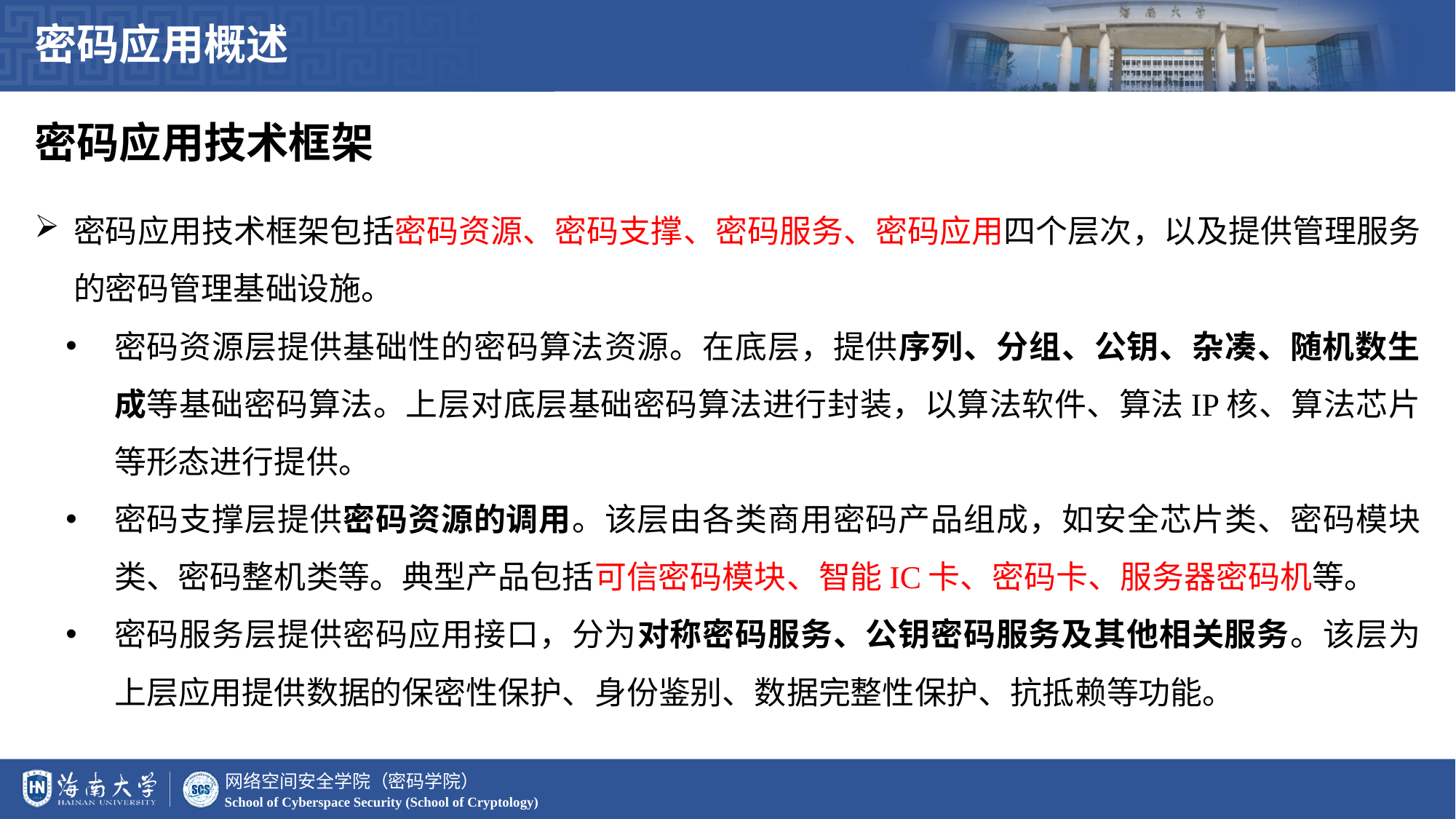

密码应用概述
密码应用技术框架
密码应用技术框架包括密码资源、密码支撑、密码服务、密码应用四个层次，以及提供管理服务的密码管理基础设施。
密码资源层提供基础性的密码算法资源。在底层，提供序列、分组、公钥、杂凑、随机数生成等基础密码算法。上层对底层基础密码算法进行封装，以算法软件、算法IP核、算法芯片等形态进行提供。
密码支撑层提供密码资源的调用。该层由各类商用密码产品组成，如安全芯片类、密码模块类、密码整机类等。典型产品包括可信密码模块、智能IC卡、密码卡、服务器密码机等。
密码服务层提供密码应用接口，分为对称密码服务、公钥密码服务及其他相关服务。该层为上层应用提供数据的保密性保护、身份鉴别、数据完整性保护、抗抵赖等功能。
11